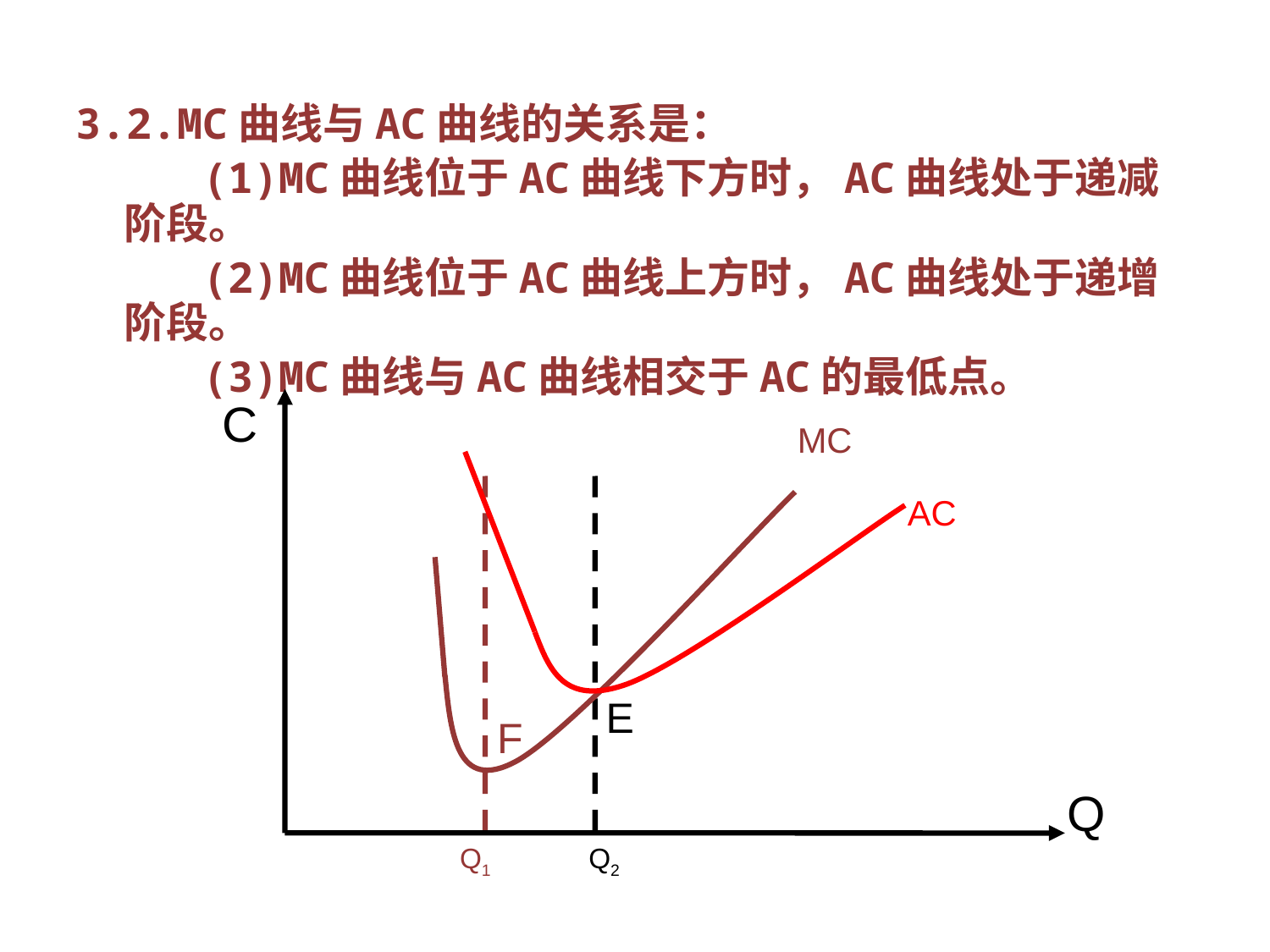

3.2.MC曲线与AC曲线的关系是：
     (1)MC曲线位于AC曲线下方时，AC曲线处于递减阶段。
     (2)MC曲线位于AC曲线上方时，AC曲线处于递增阶段。
     (3)MC曲线与AC曲线相交于AC的最低点。
C

MC

AC

E
F
Q

Q1
Q2